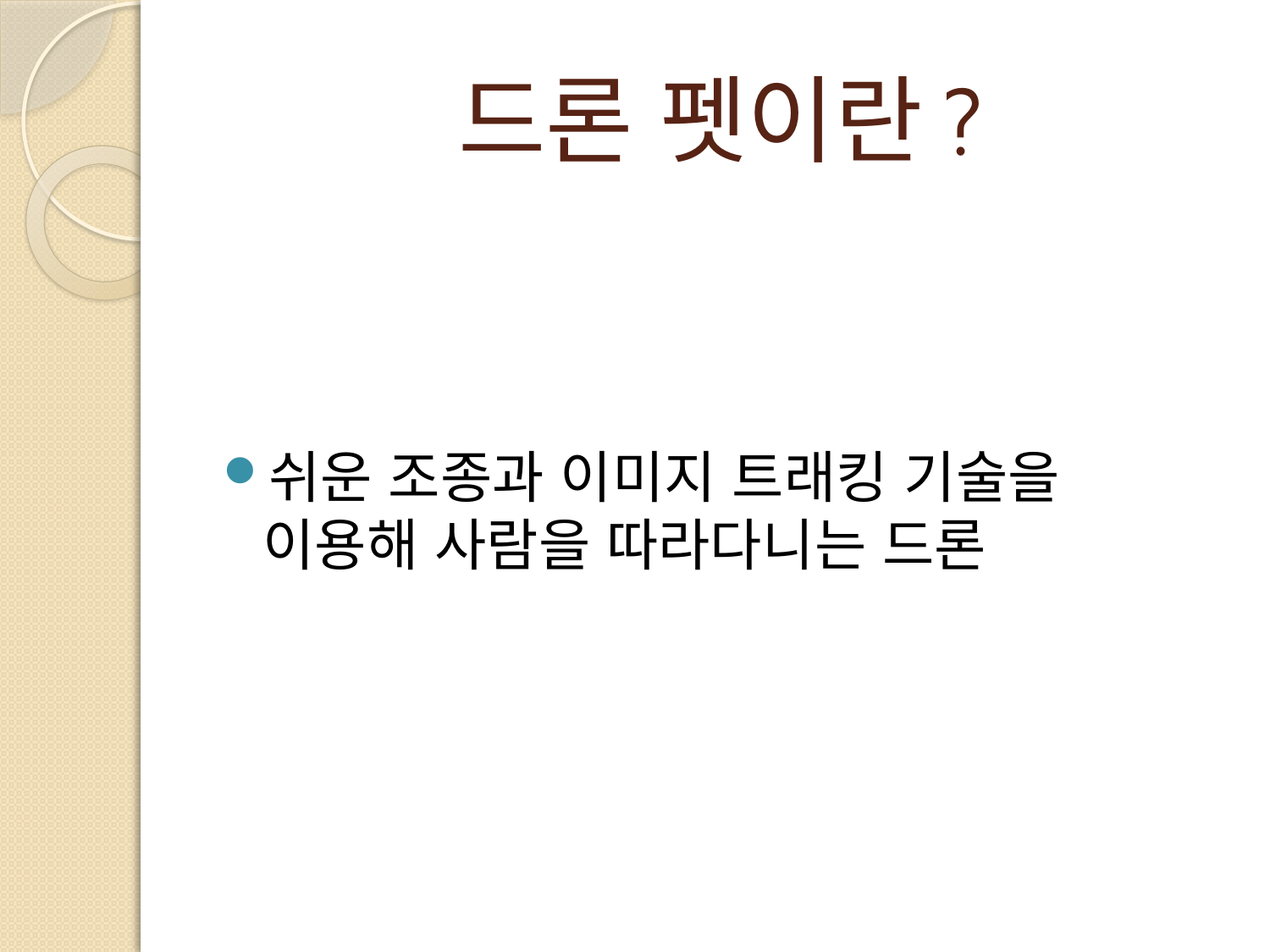

# 드론 펫이란?

쉬운 조종과 이미지 트래킹 기술을 이용해 사람을 따라다니는 드론